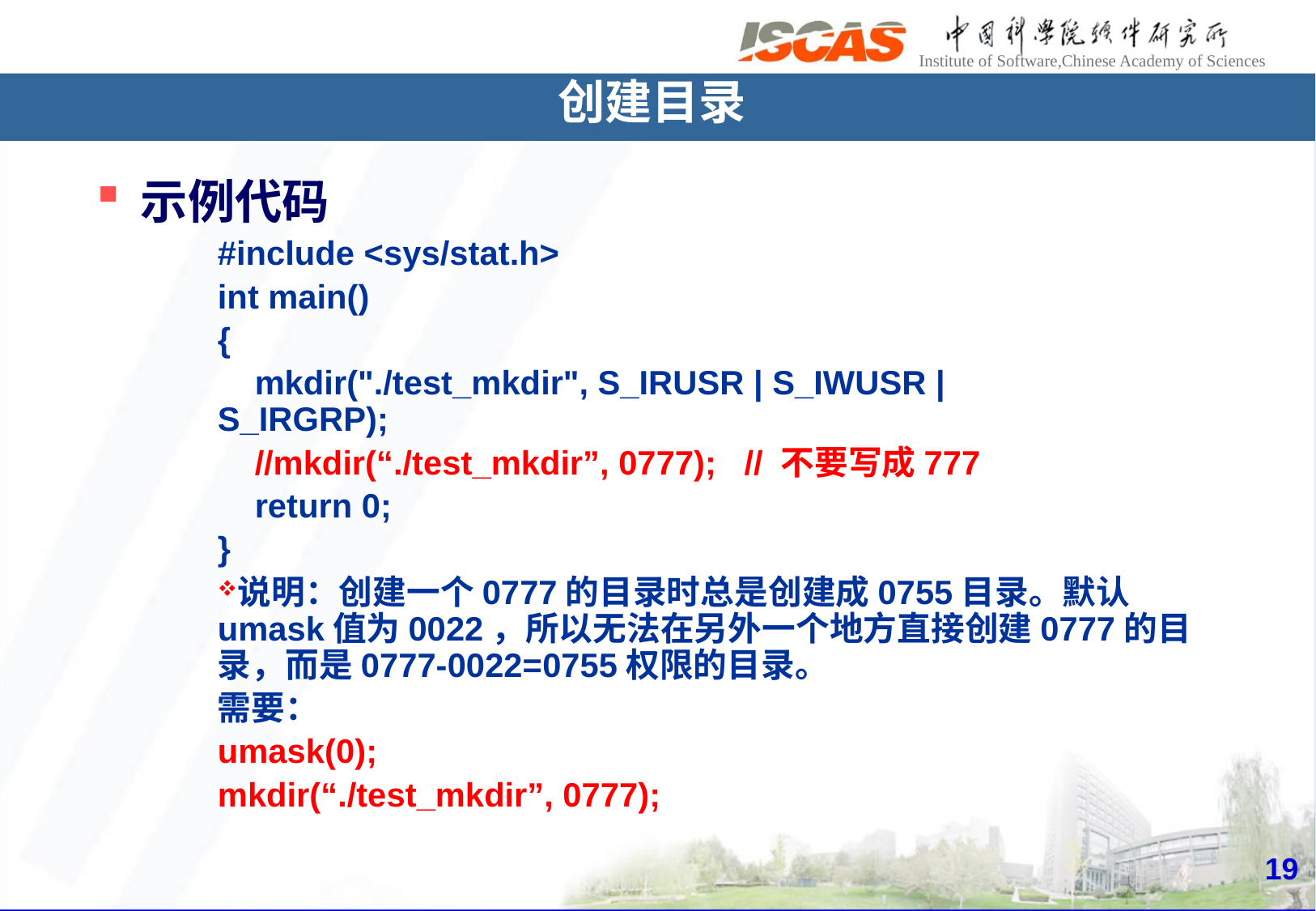

创建目录

 示例代码
#include <sys/stat.h>
int main()
{
    mkdir("./test_mkdir", S_IRUSR | S_IWUSR | 		S_IRGRP);
    //mkdir(“./test_mkdir”, 0777);   // 不要写成777
    return 0;
}
说明：创建一个0777的目录时总是创建成0755目录。默认umask值为0022，所以无法在另外一个地方直接创建0777的目录，而是0777-0022=0755权限的目录。
需要：
umask(0);
mkdir(“./test_mkdir”, 0777);
19